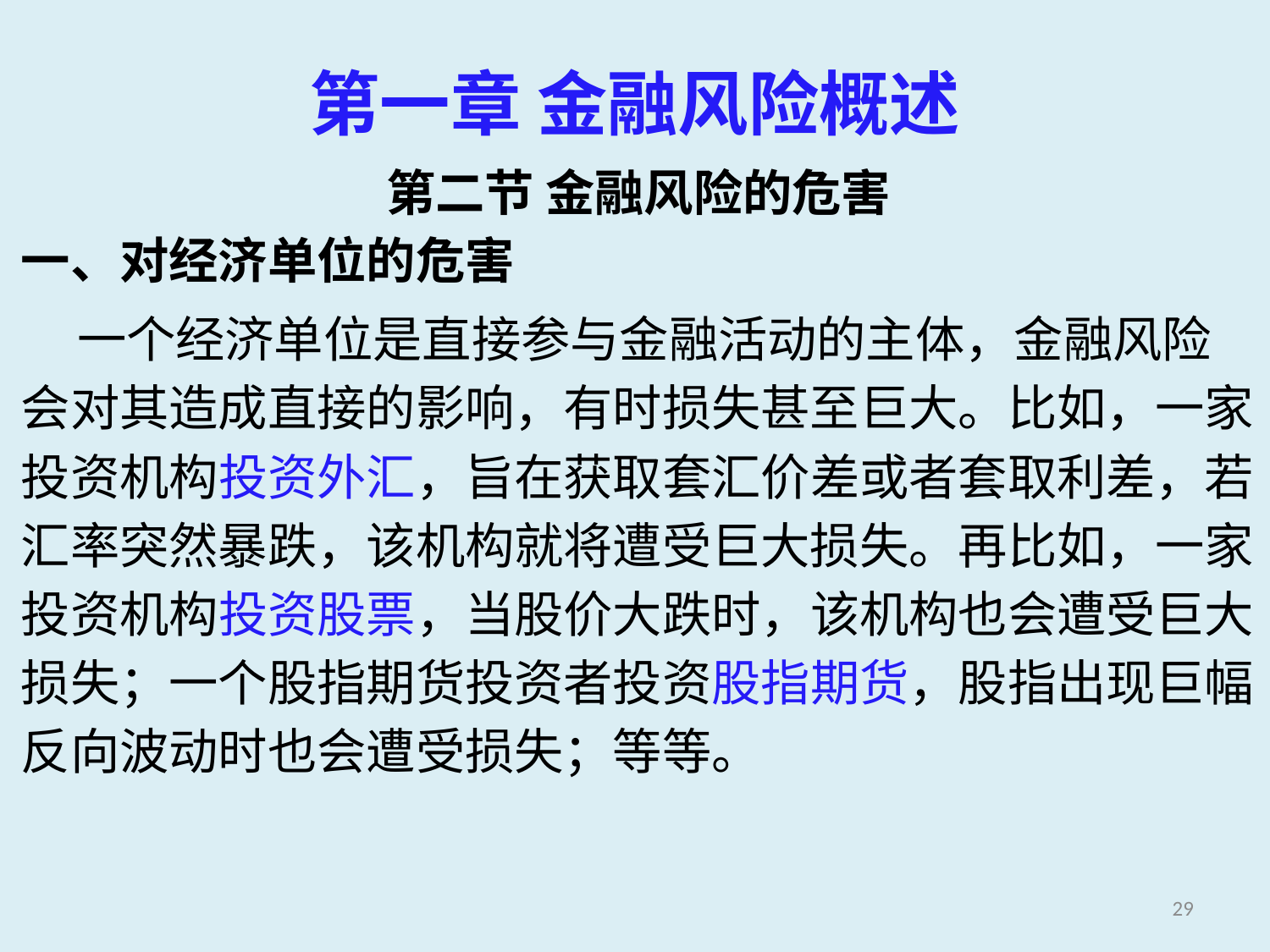

# 第一章 金融风险概述
第二节 金融风险的危害
一、对经济单位的危害
    一个经济单位是直接参与金融活动的主体，金融风险会对其造成直接的影响，有时损失甚至巨大。比如，一家投资机构投资外汇，旨在获取套汇价差或者套取利差，若汇率突然暴跌，该机构就将遭受巨大损失。再比如，一家投资机构投资股票，当股价大跌时，该机构也会遭受巨大损失；一个股指期货投资者投资股指期货，股指出现巨幅反向波动时也会遭受损失；等等。
29